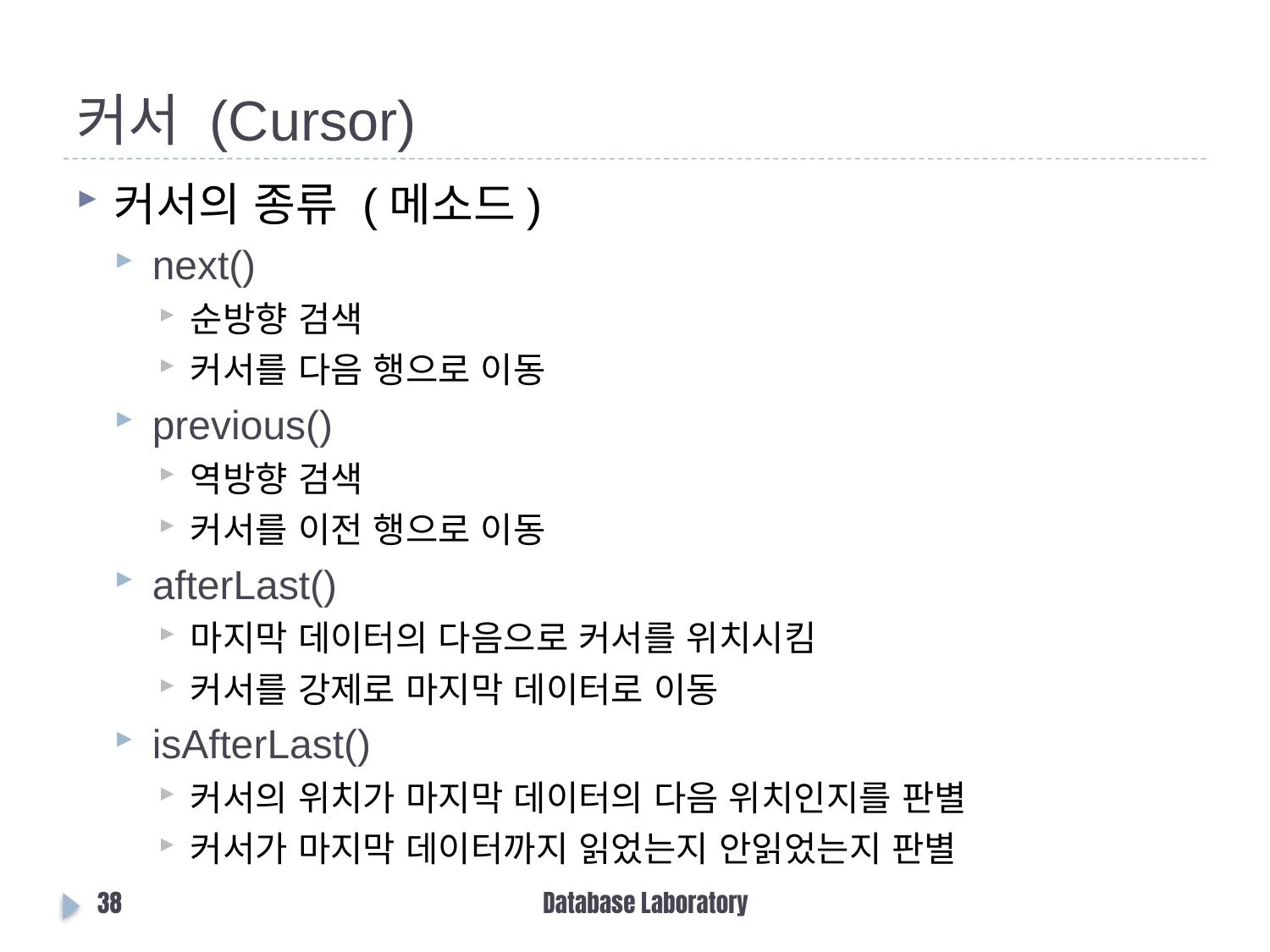

# 커서 (Cursor)
커서의 종류 (메소드)
next()
순방향 검색
커서를 다음 행으로 이동
previous()
역방향 검색
커서를 이전 행으로 이동
afterLast()
마지막 데이터의 다음으로 커서를 위치시킴
커서를 강제로 마지막 데이터로 이동
isAfterLast()
커서의 위치가 마지막 데이터의 다음 위치인지를 판별
커서가 마지막 데이터까지 읽었는지 안읽었는지 판별

38
Database Laboratory